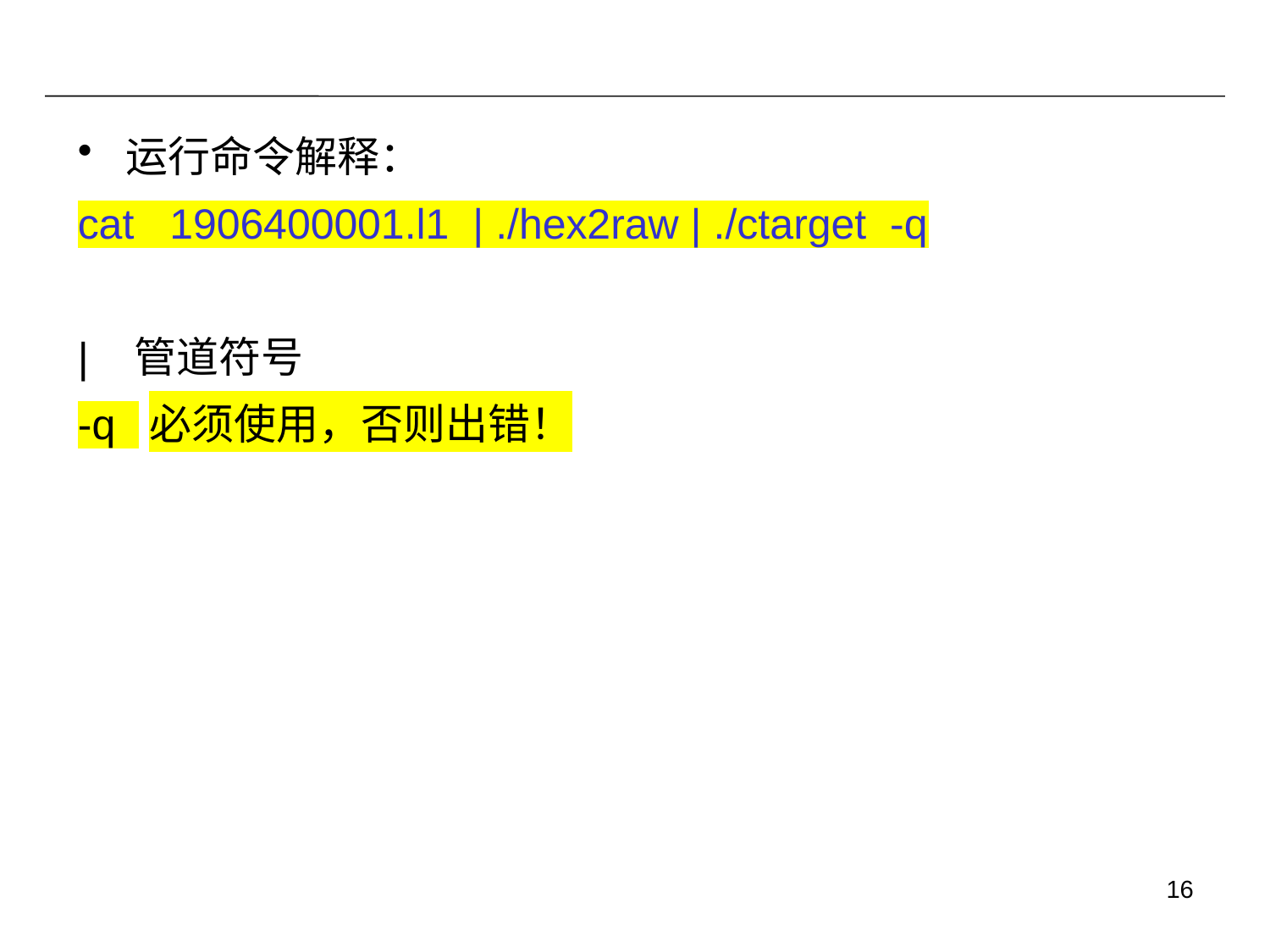

#
运行命令解释：
cat   1906400001.l1  | ./hex2raw | ./ctarget  -q

|   管道符号
-q  必须使用，否则出错！

16